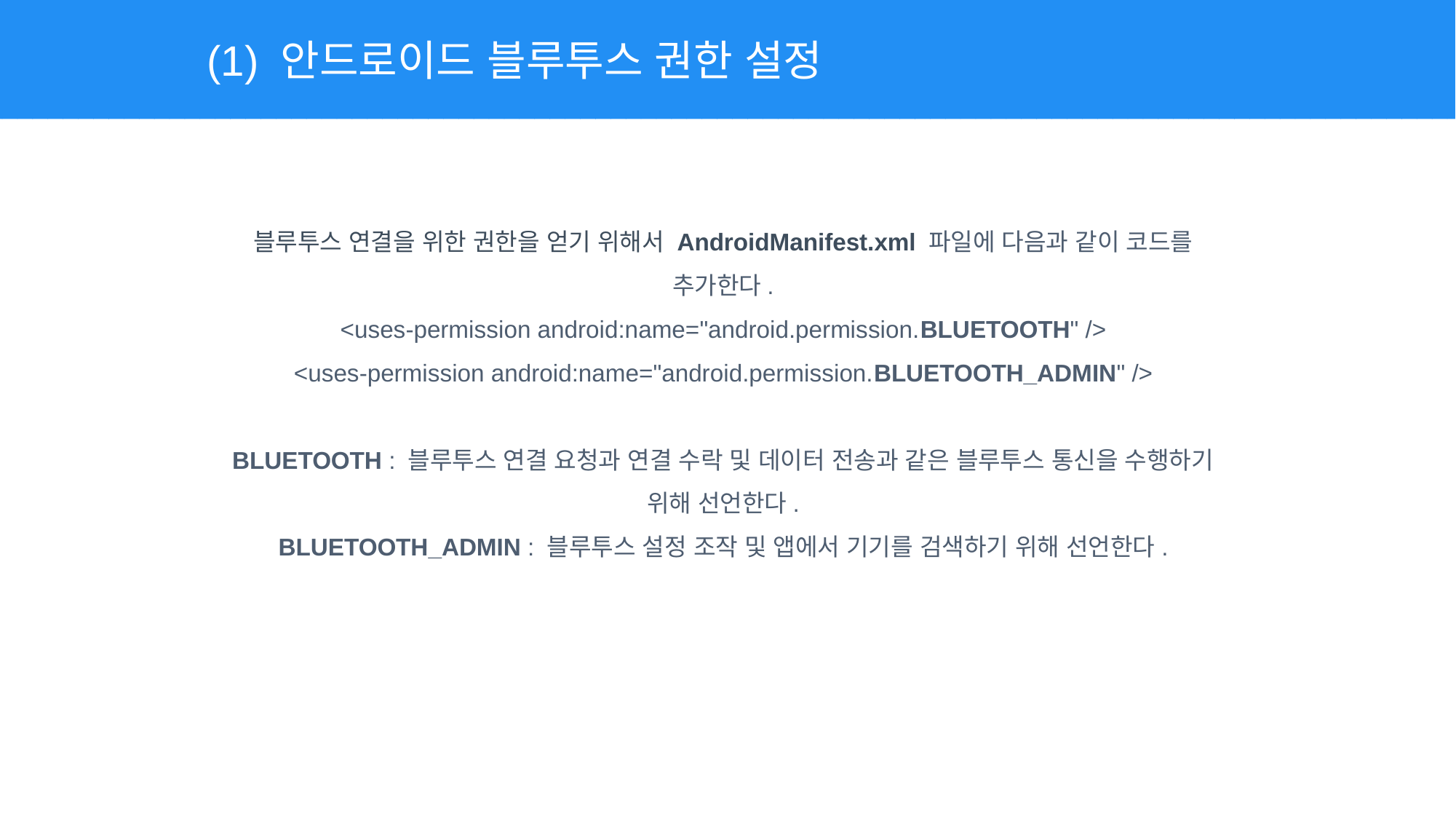

(1) 안드로이드 블루투스 권한 설정
블루투스 연결을 위한 권한을 얻기 위해서 AndroidManifest.xml 파일에 다음과 같이 코드를 추가한다.
<uses-permission android:name="android.permission.BLUETOOTH" />
<uses-permission android:name="android.permission.BLUETOOTH_ADMIN" />

BLUETOOTH : 블루투스 연결 요청과 연결 수락 및 데이터 전송과 같은 블루투스 통신을 수행하기 위해 선언한다.
BLUETOOTH_ADMIN : 블루투스 설정 조작 및 앱에서 기기를 검색하기 위해 선언한다.